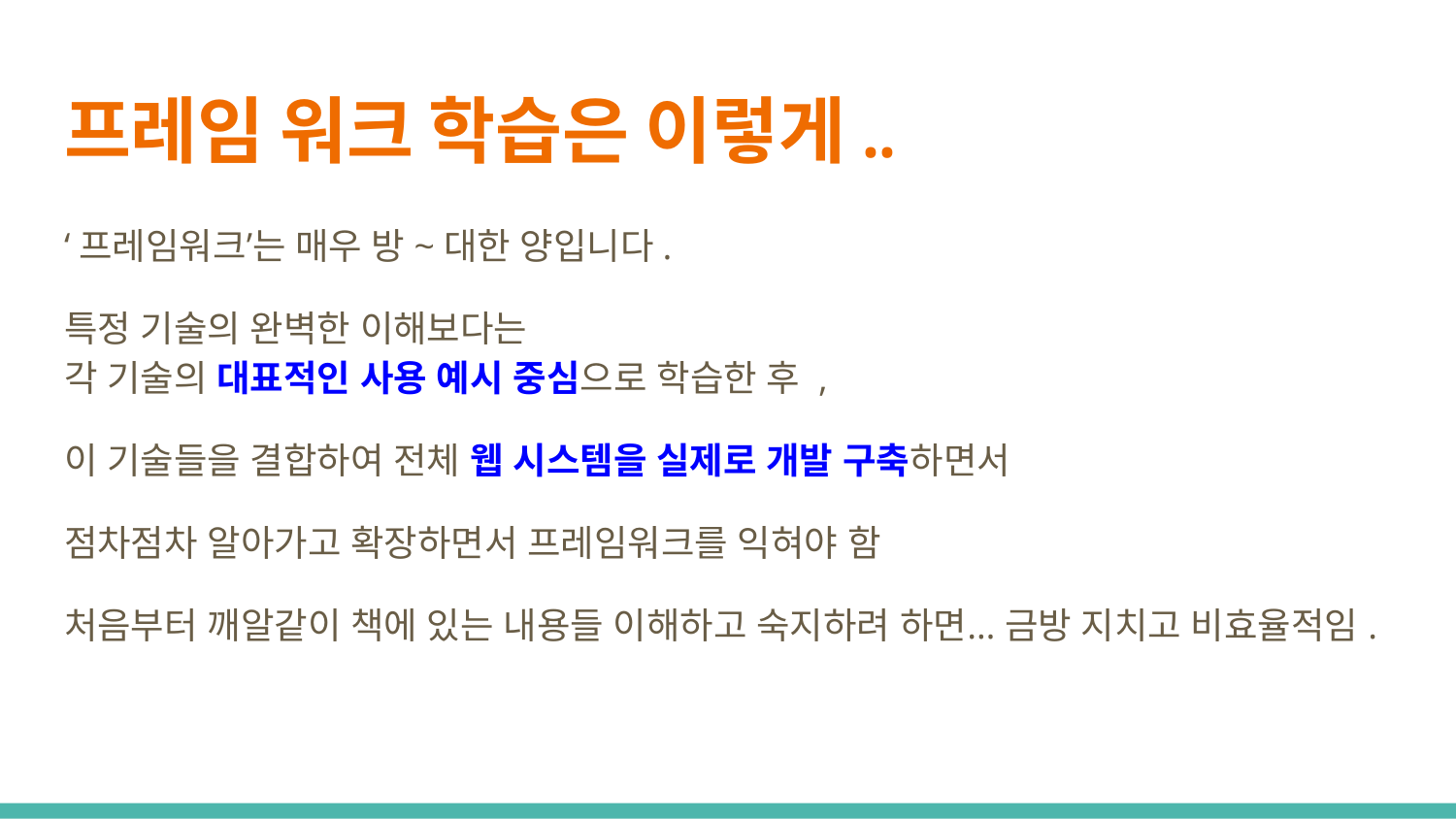

# 프레임 워크 학습은 이렇게..
‘프레임워크’는 매우 방~대한 양입니다.
특정 기술의 완벽한 이해보다는
각 기술의 대표적인 사용 예시 중심으로 학습한 후 ,
이 기술들을 결합하여 전체 웹 시스템을 실제로 개발 구축하면서
점차점차 알아가고 확장하면서 프레임워크를 익혀야 함
처음부터 깨알같이 책에 있는 내용들 이해하고 숙지하려 하면… 금방 지치고 비효율적임.